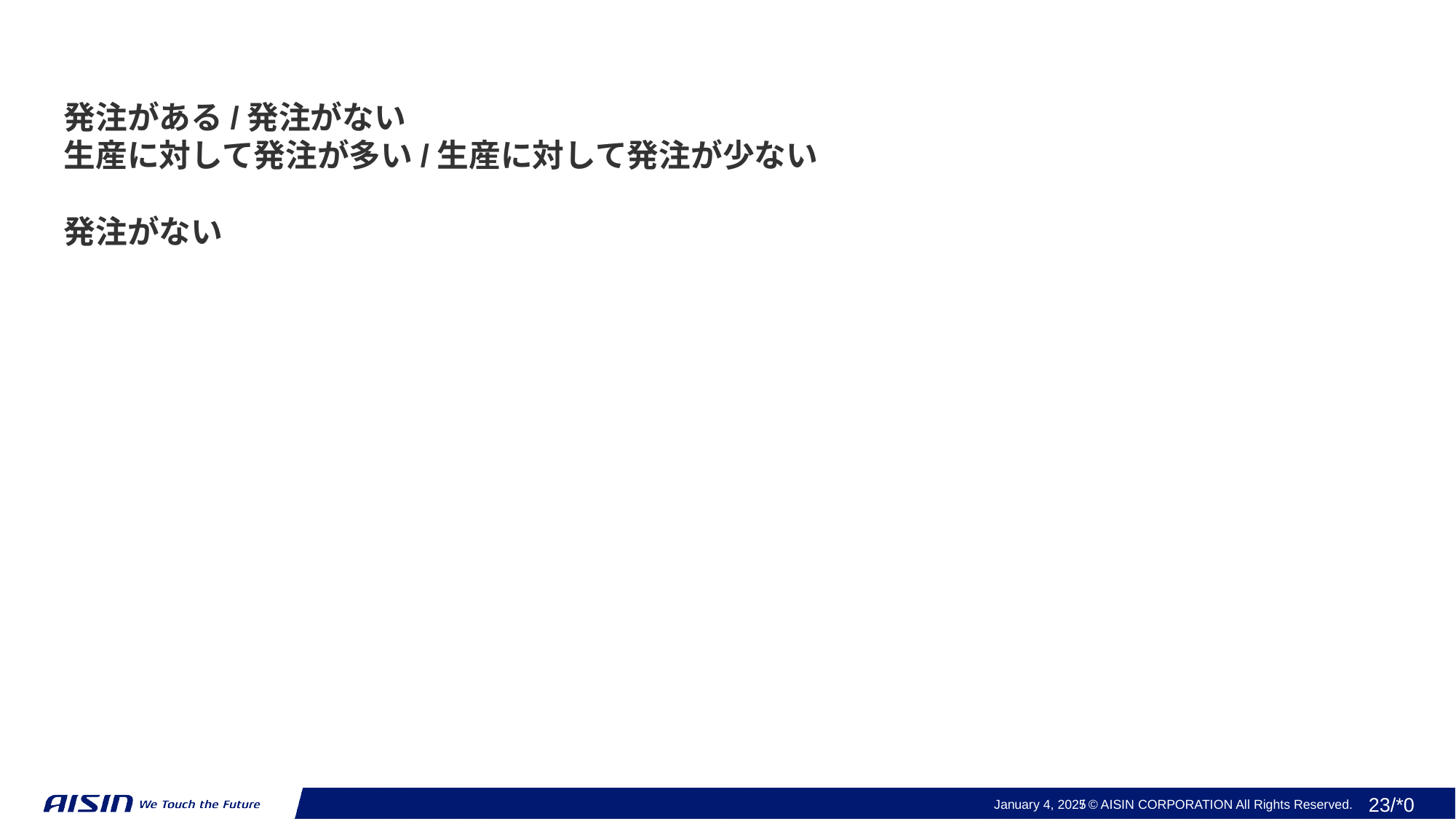

発注がある/発注がない
生産に対して発注が多い/生産に対して発注が少ない

発注がない

January 4, 2025